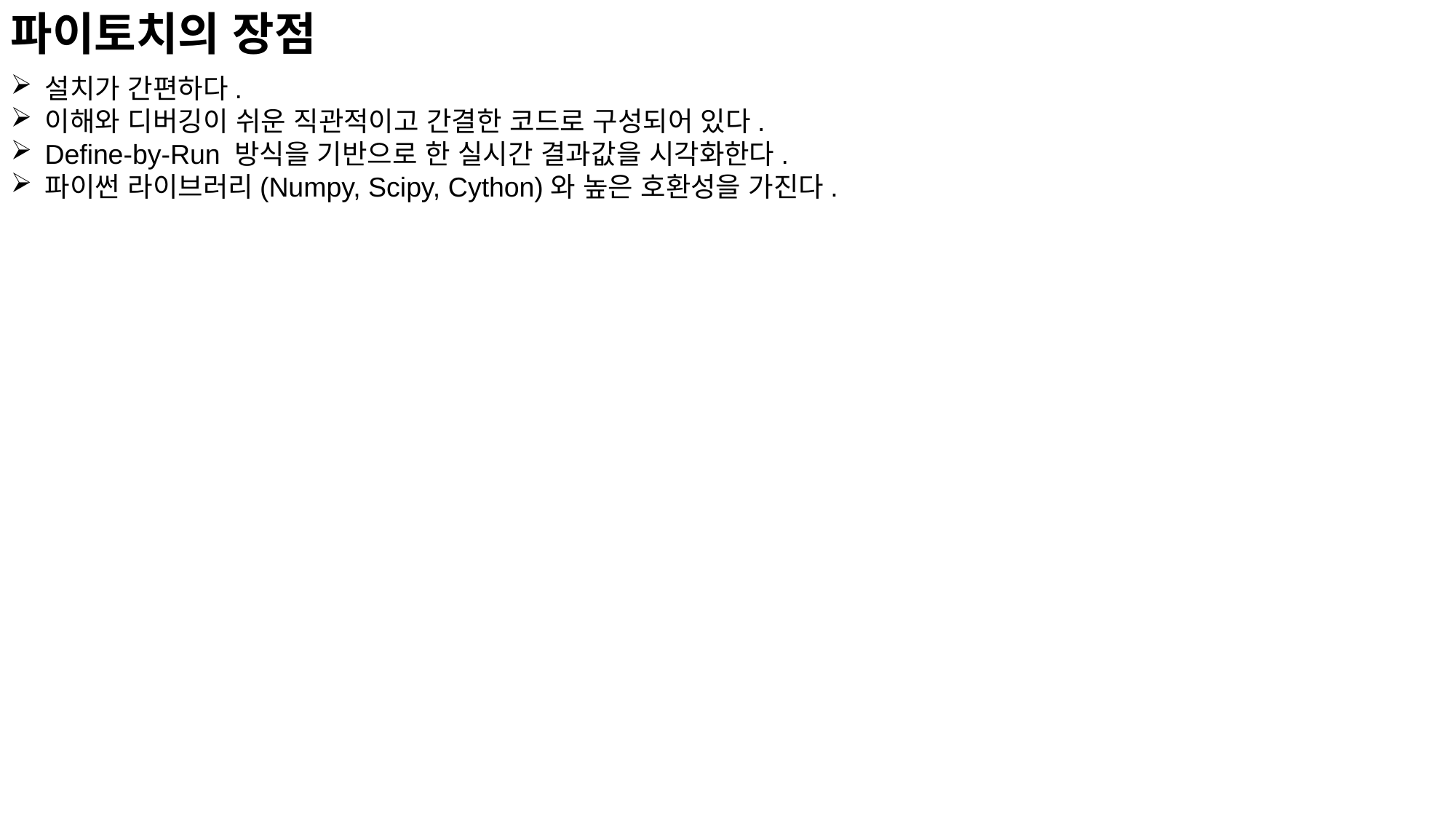

파이토치의 장점
설치가 간편하다.
이해와 디버깅이 쉬운 직관적이고 간결한 코드로 구성되어 있다.
Define-by-Run 방식을 기반으로 한 실시간 결과값을 시각화한다.
파이썬 라이브러리(Numpy, Scipy, Cython)와 높은 호환성을 가진다.